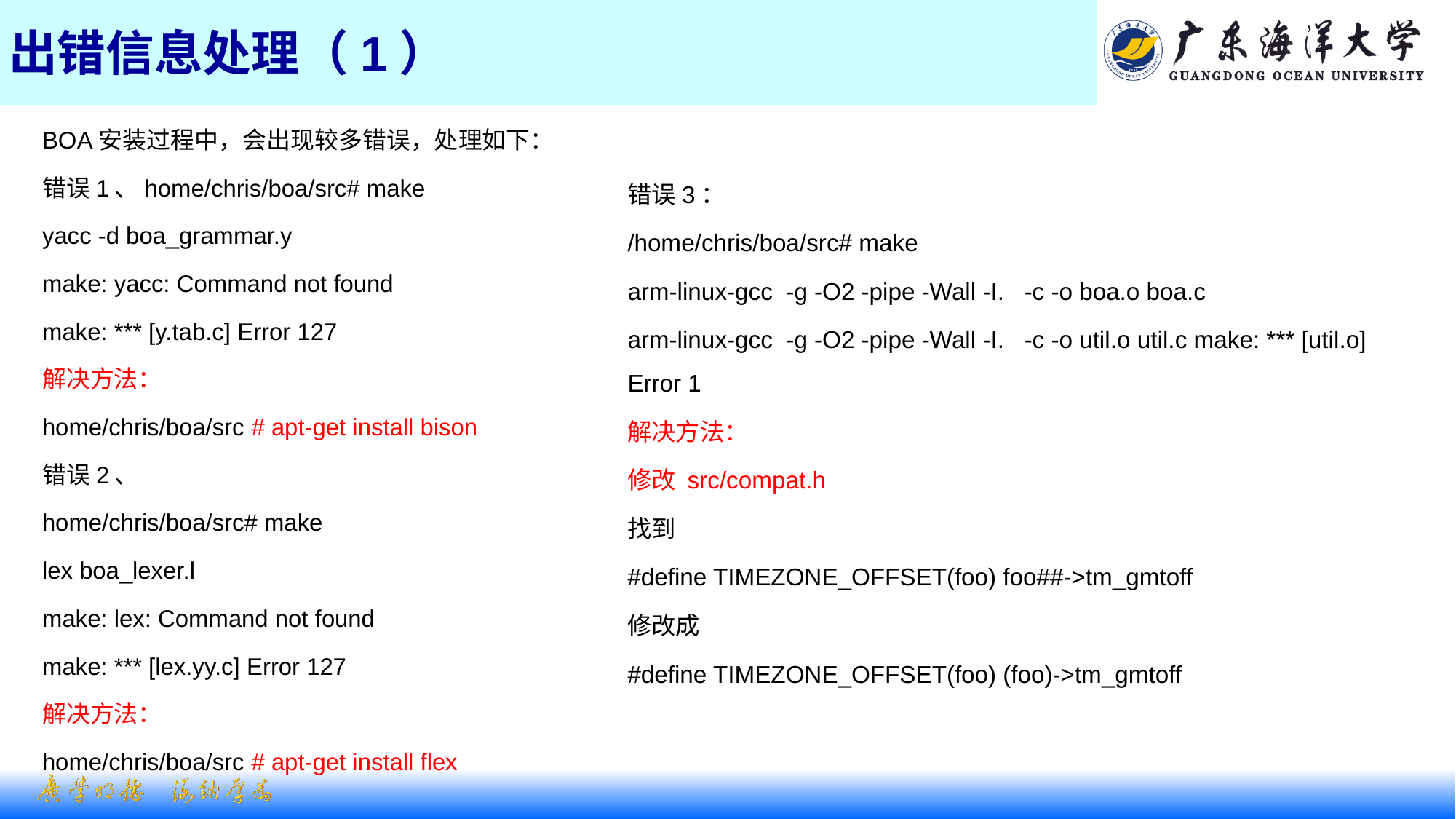

# 出错信息处理（1）
BOA安装过程中，会出现较多错误，处理如下：
错误1、home/chris/boa/src# make
yacc -d boa_grammar.y
make: yacc: Command not found
make: *** [y.tab.c] Error 127
解决方法：
home/chris/boa/src # apt-get install bison
错误2、
home/chris/boa/src# make
lex boa_lexer.l
make: lex: Command not found
make: *** [lex.yy.c] Error 127
解决方法：
home/chris/boa/src # apt-get install flex
错误3：
/home/chris/boa/src# make
arm-linux-gcc  -g -O2 -pipe -Wall -I.   -c -o boa.o boa.c
arm-linux-gcc  -g -O2 -pipe -Wall -I.   -c -o util.o util.c make: *** [util.o] Error 1
解决方法：
修改 src/compat.h
找到
#define TIMEZONE_OFFSET(foo) foo##->tm_gmtoff
修改成
#define TIMEZONE_OFFSET(foo) (foo)->tm_gmtoff